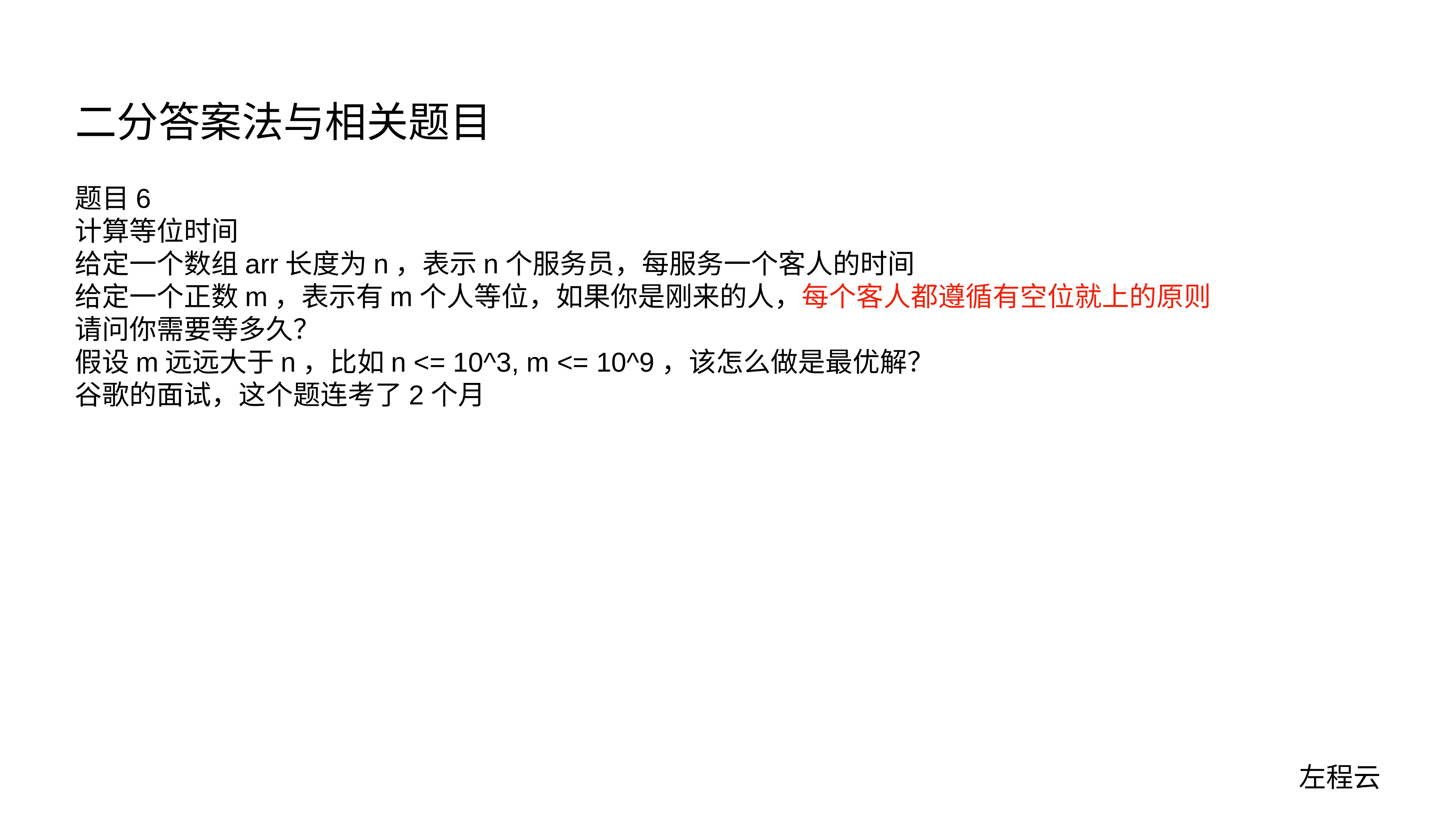

# 二分答案法与相关题目
题目6
计算等位时间
给定一个数组arr长度为n，表示n个服务员，每服务一个客人的时间
给定一个正数m，表示有m个人等位，如果你是刚来的人，每个客人都遵循有空位就上的原则
请问你需要等多久？
假设m远远大于n，比如n <= 10^3, m <= 10^9，该怎么做是最优解？
谷歌的面试，这个题连考了2个月
左程云